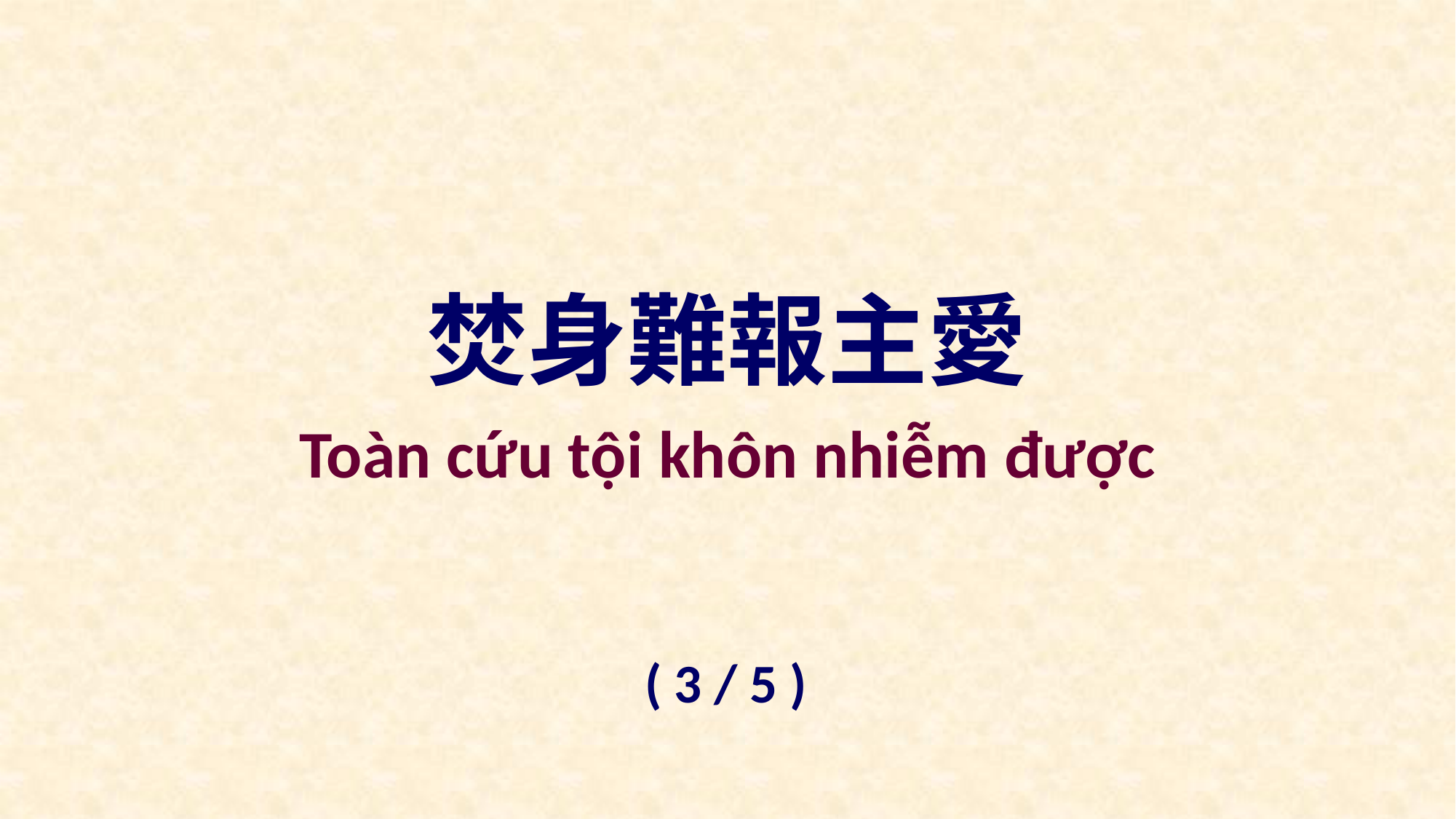

焚身難報主愛
Toàn cứu tội khôn nhiễm được
( 3 / 5 )